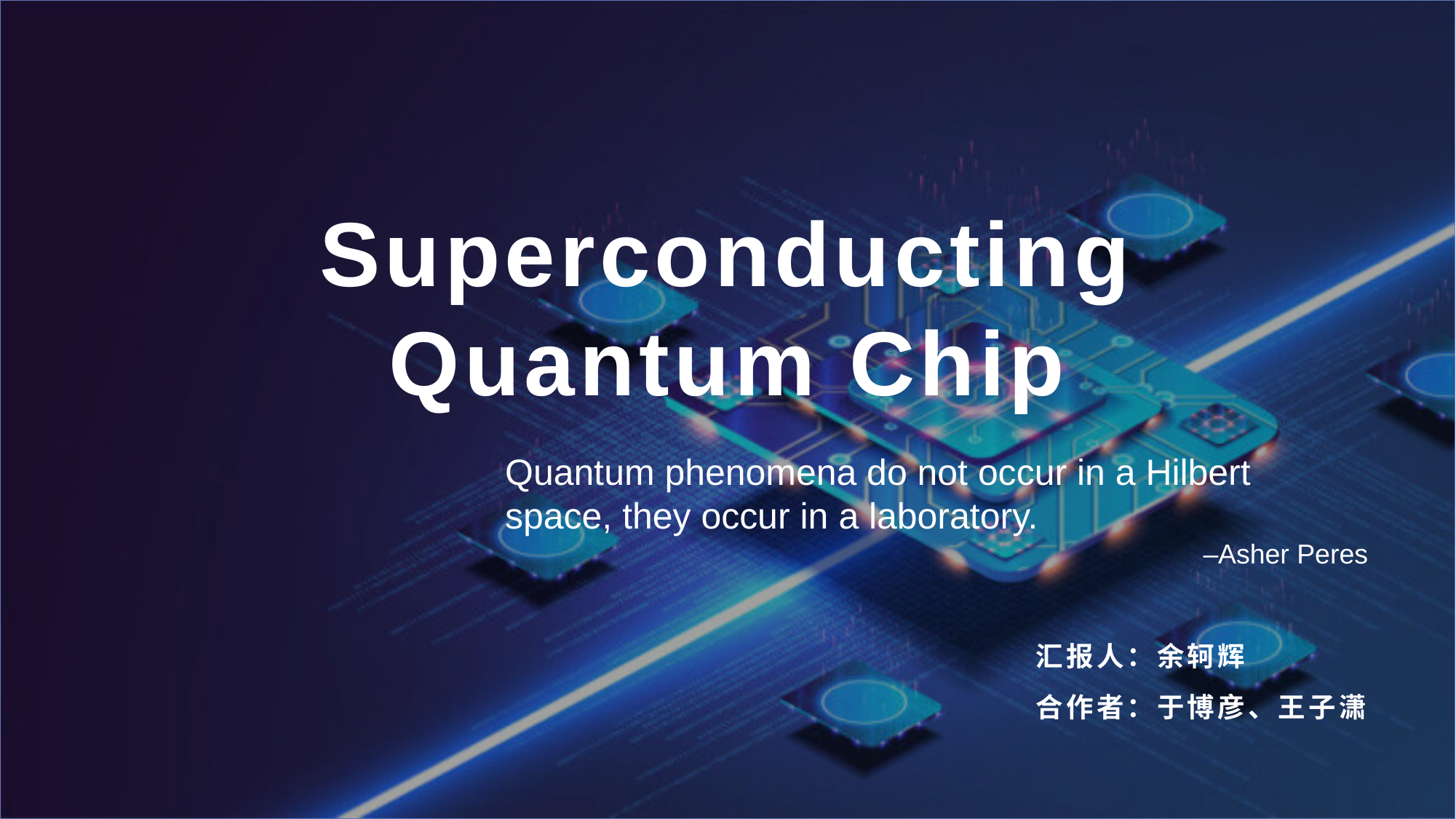

# Superconducting Quantum Chip
Quantum phenomena do not occur in a Hilbert space, they occur in a laboratory.
–Asher Peres
汇报人：余轲辉
合作者：于博彦、王子潇